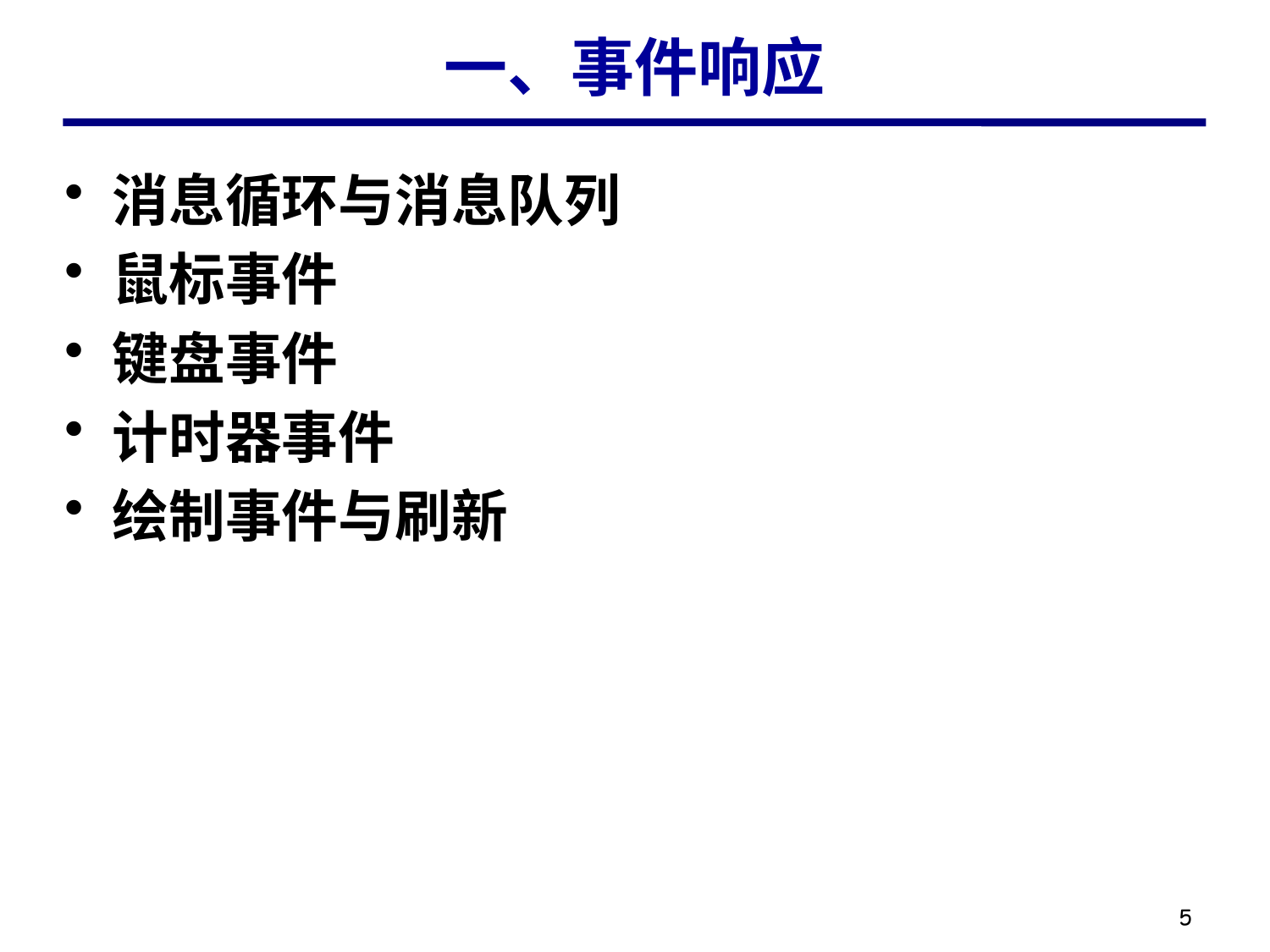

# 一、事件响应
消息循环与消息队列
鼠标事件
键盘事件
计时器事件
绘制事件与刷新